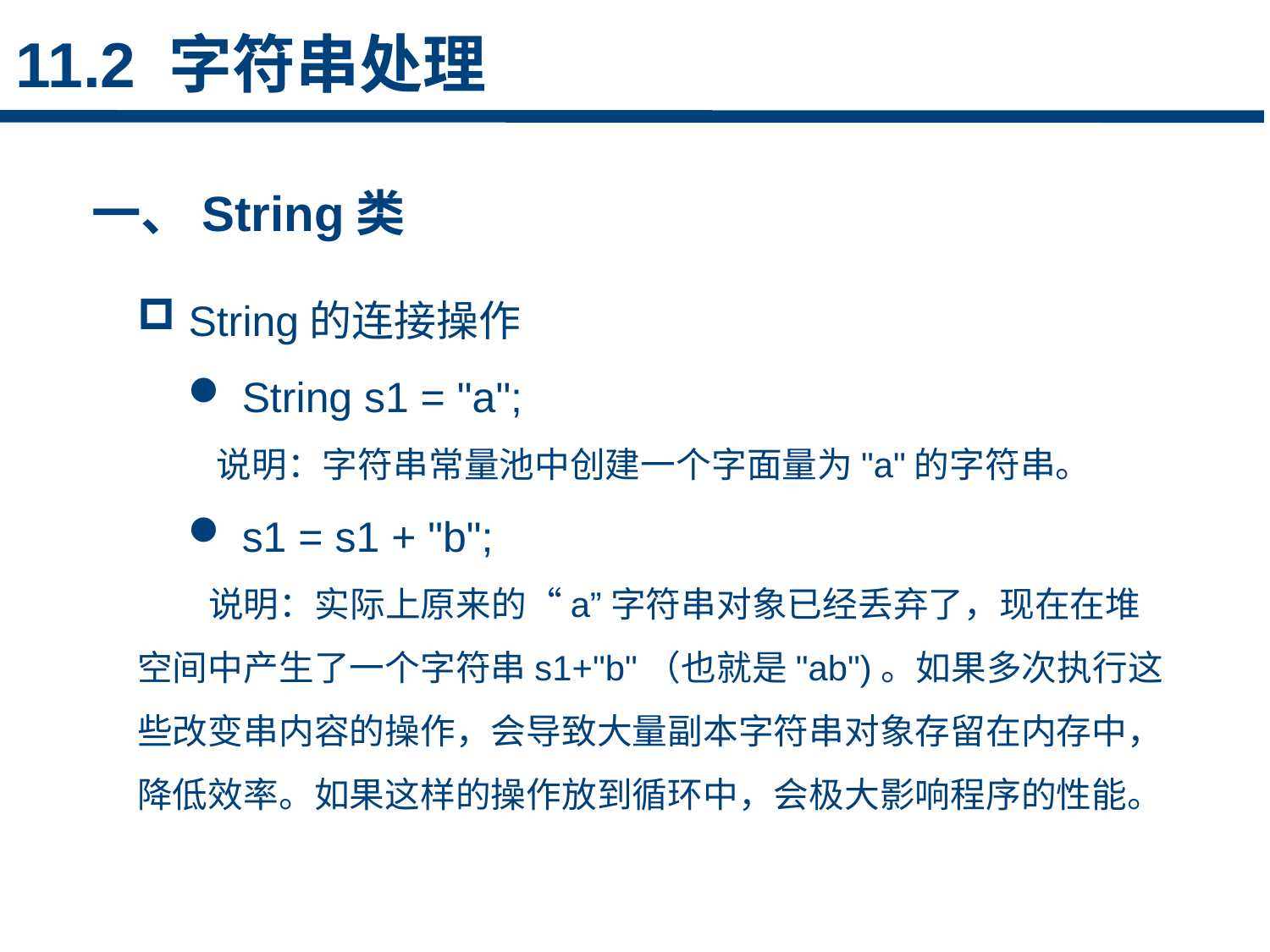

11.2 字符串处理
一、String类
 String的连接操作
 String s1 = "a";
         说明：字符串常量池中创建一个字面量为"a"的字符串。
 s1 = s1 + "b";
        说明：实际上原来的“a”字符串对象已经丢弃了，现在在堆空间中产生了一个字符串s1+"b"（也就是"ab")。如果多次执行这些改变串内容的操作，会导致大量副本字符串对象存留在内存中，降低效率。如果这样的操作放到循环中，会极大影响程序的性能。
点击添加文本
点击添加文本
点击添加文本
点击添加文本